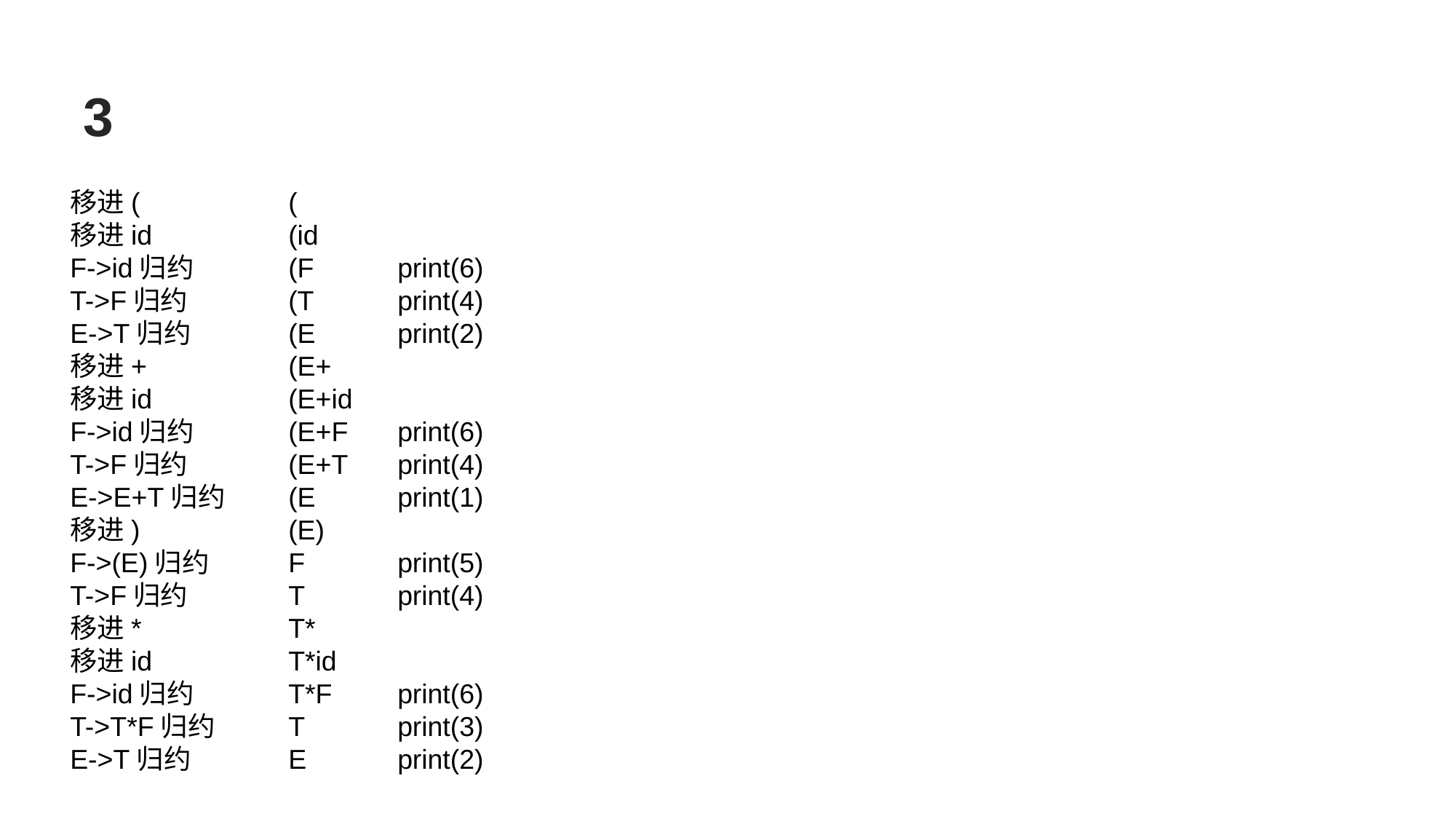

# 3
移进(		(
移进id		(id
F->id归约	(F	print(6)
T->F归约	(T	print(4)
E->T归约	(E	print(2)
移进+		(E+
移进id		(E+id
F->id归约	(E+F	print(6)
T->F归约	(E+T	print(4)
E->E+T归约	(E	print(1)
移进)		(E)
F->(E)归约	F	print(5)
T->F归约	T	print(4)
移进*		T*
移进id		T*id
F->id归约	T*F	print(6)
T->T*F归约	T	print(3)
E->T归约	E	print(2)